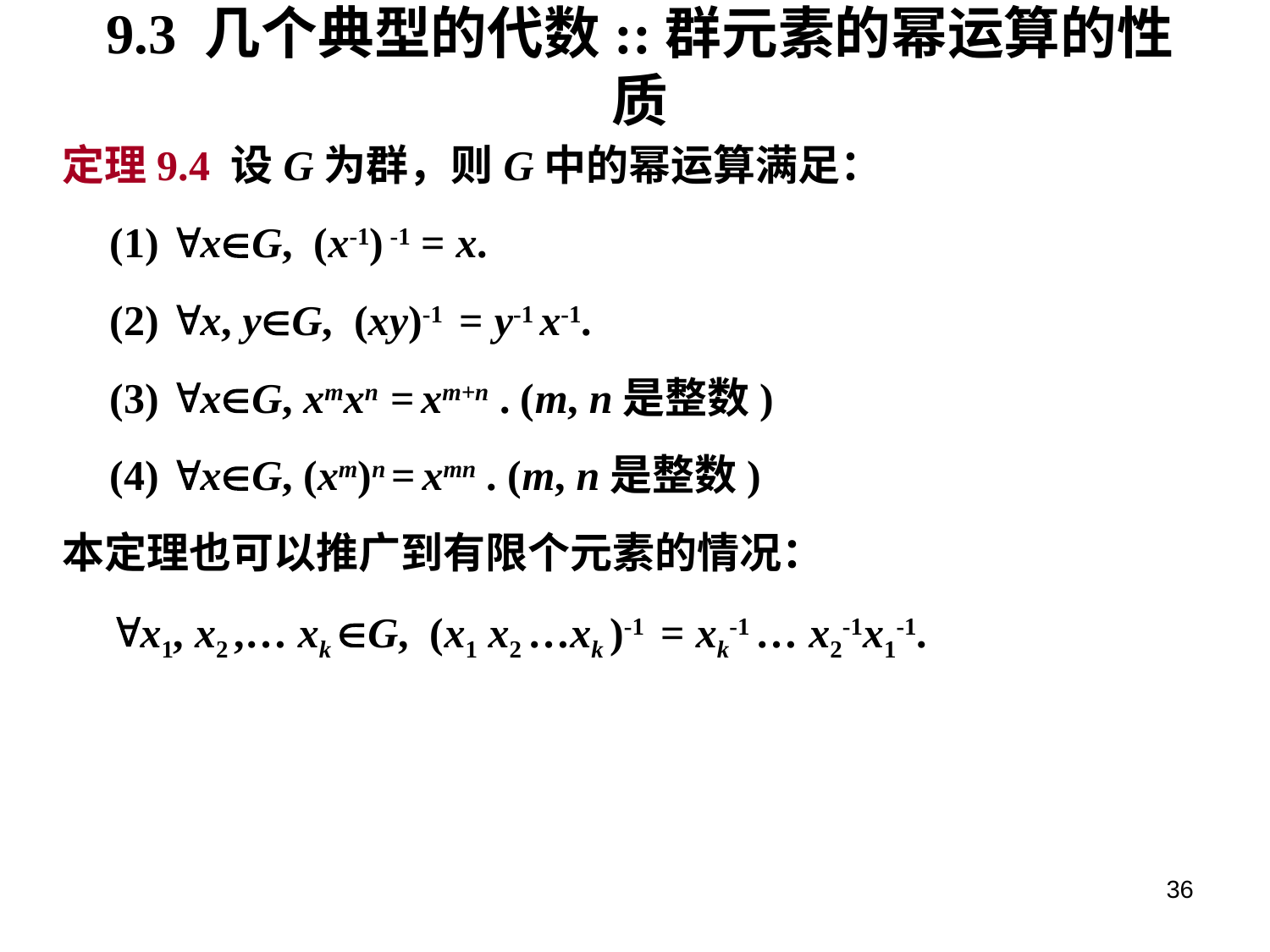

# 9.3 几个典型的代数::群元素的幂运算的性质
定理9.4 设G为群，则G中的幂运算满足：
	(1) ∀x∈G,  (x-1) -1 = x.
	(2) ∀x, y∈G,  (xy)-1  = y-1 x-1.
	(3) ∀x∈G, xmxn  = xm+n . (m, n是整数)
	(4) ∀x∈G, (xm)n = xmn . (m, n是整数)
本定理也可以推广到有限个元素的情况：
	∀x1, x2 ,… xk ∈G,  (x1 x2 …xk )-1  = xk-1 … x2-1x1-1.
36